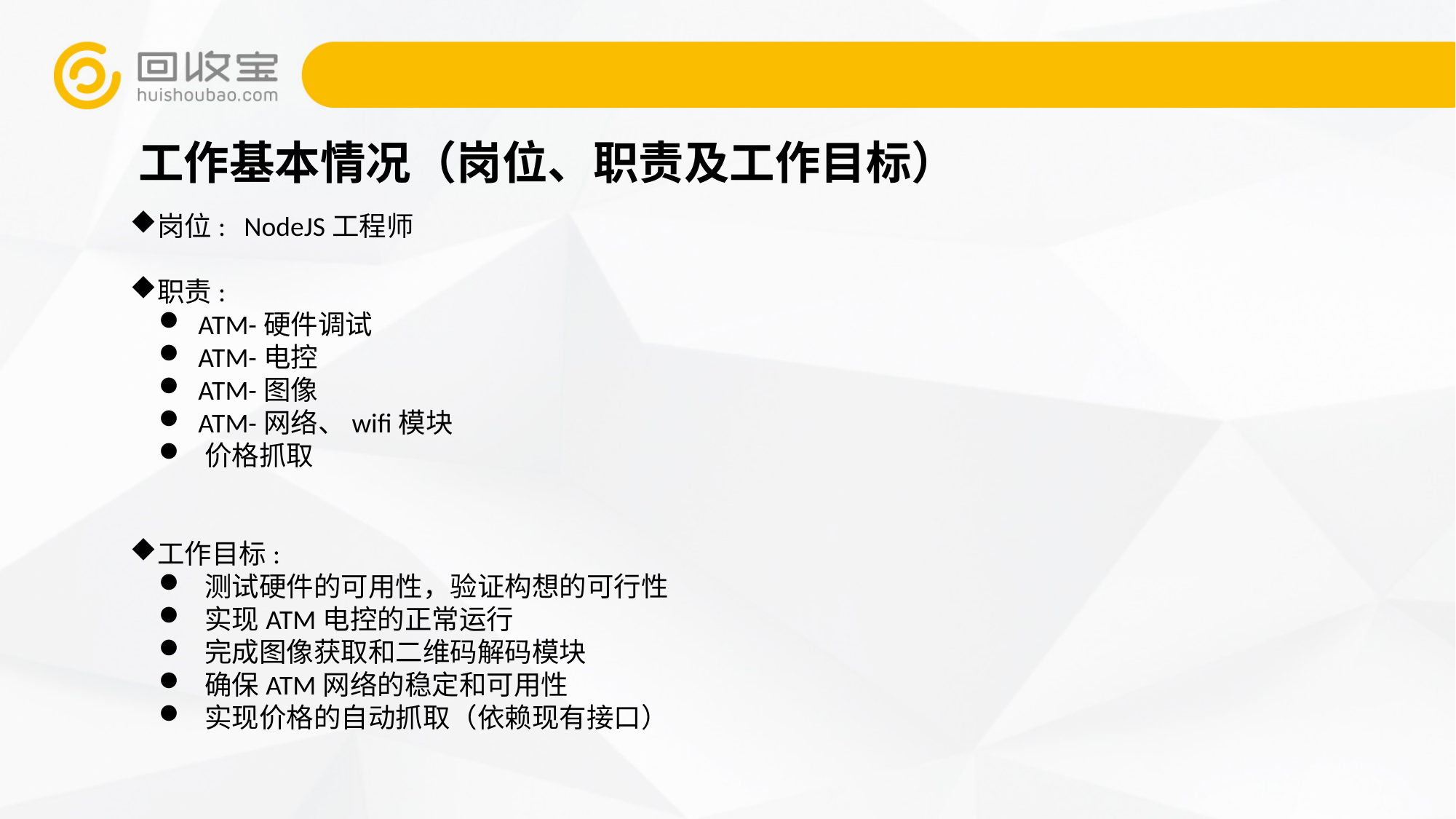

工作基本情况（岗位、职责及工作目标）
岗位:   NodeJS工程师

职责:
  ATM-硬件调试
  ATM-电控
  ATM-图像
  ATM-网络、wifi模块
  价格抓取

工作目标:
  测试硬件的可用性，验证构想的可行性
  实现ATM电控的正常运行
  完成图像获取和二维码解码模块
  确保ATM网络的稳定和可用性
  实现价格的自动抓取（依赖现有接口）